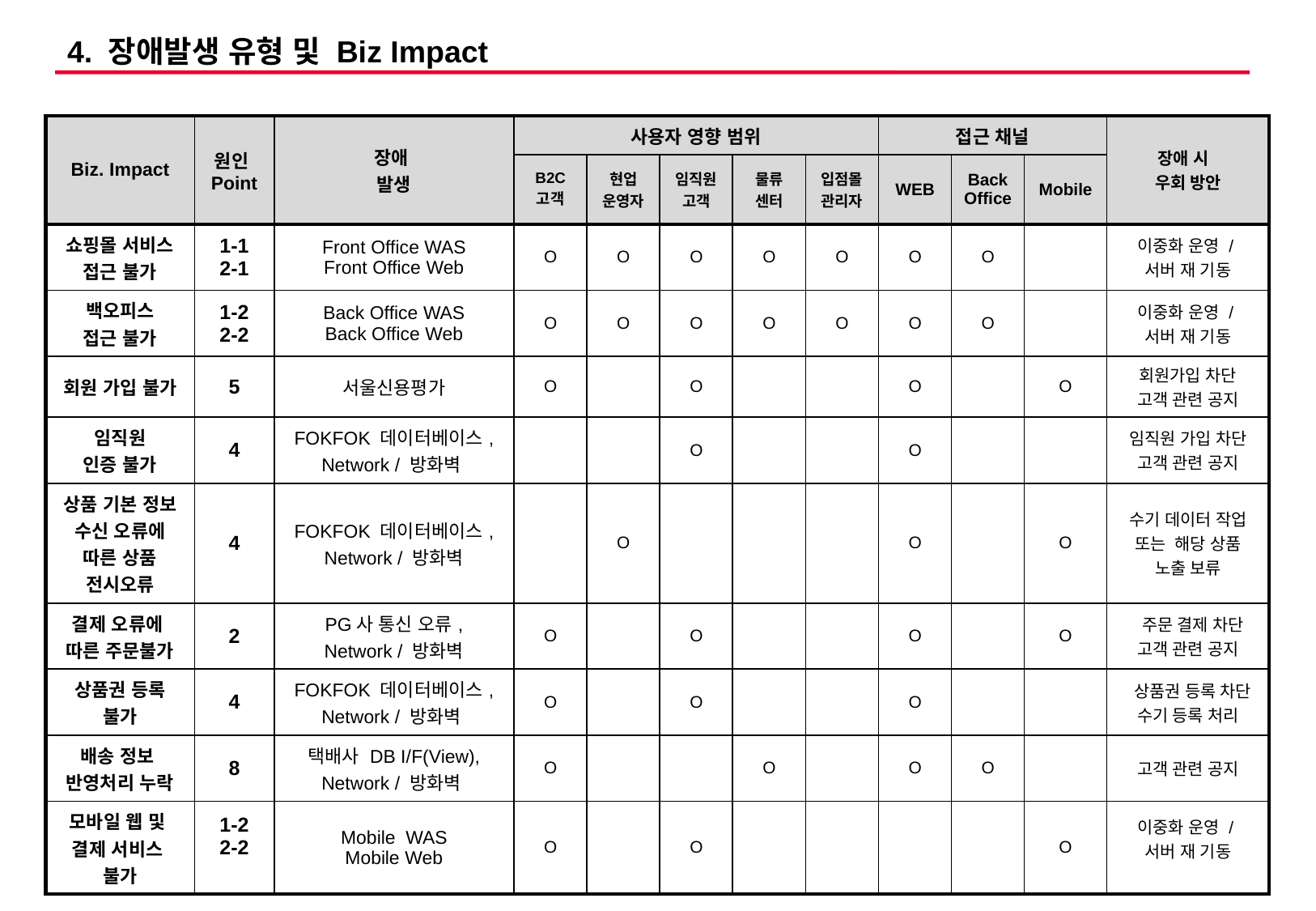

# 4. 장애발생 유형 및 Biz Impact
| Biz. Impact | 원인Point | 장애 발생 | 사용자 영향 범위 |  |  |  |  | 접근 채널 |  |  | 장애 시 우회 방안 |
| --- | --- | --- | --- | --- | --- | --- | --- | --- | --- | --- | --- |
|  |  |  | B2C 고객 | 현업 운영자 | 임직원 고객 | 물류 센터 | 입점몰 관리자 | WEB | BackOffice | Mobile |  |
| 쇼핑몰 서비스 접근 불가 | 1-1 2-1 | Front Office WAS Front Office Web | O | O | O | O | O | O | O |  | 이중화 운영 / 서버 재 기동 |
| 백오피스 접근 불가 | 1-2 2-2 | Back Office WAS Back Office Web | O | O | O | O | O | O | O |  | 이중화 운영 / 서버 재 기동 |
| 회원 가입 불가 | 5 | 서울신용평가 | O |  | O |  |  | O |  | O | 회원가입 차단 고객 관련 공지 |
| 임직원 인증 불가 | 4 | FOKFOK 데이터베이스, Network / 방화벽 |  |  | O |  |  | O |  |  | 임직원 가입 차단 고객 관련 공지 |
| 상품 기본 정보 수신 오류에 따른 상품 전시오류 | 4 | FOKFOK 데이터베이스, Network / 방화벽 |  | O |  |  |  | O |  | O | 수기 데이터 작업 또는 해당 상품 노출 보류 |
| 결제 오류에 따른 주문불가 | 2 | PG사 통신 오류, Network / 방화벽 | O |  | O |  |  | O |  | O | 주문 결제 차단 고객 관련 공지 |
| 상품권 등록 불가 | 4 | FOKFOK 데이터베이스, Network / 방화벽 | O |  | O |  |  | O |  |  | 상품권 등록 차단 수기 등록 처리 |
| 배송 정보 반영처리 누락 | 8 | 택배사 DB I/F(View), Network / 방화벽 | O |  |  | O |  | O | O |  | 고객 관련 공지 |
| 모바일 웹 및 결제 서비스 불가 | 1-2 2-2 | Mobile WAS Mobile Web | O |  | O |  |  |  |  | O | 이중화 운영 / 서버 재 기동 |